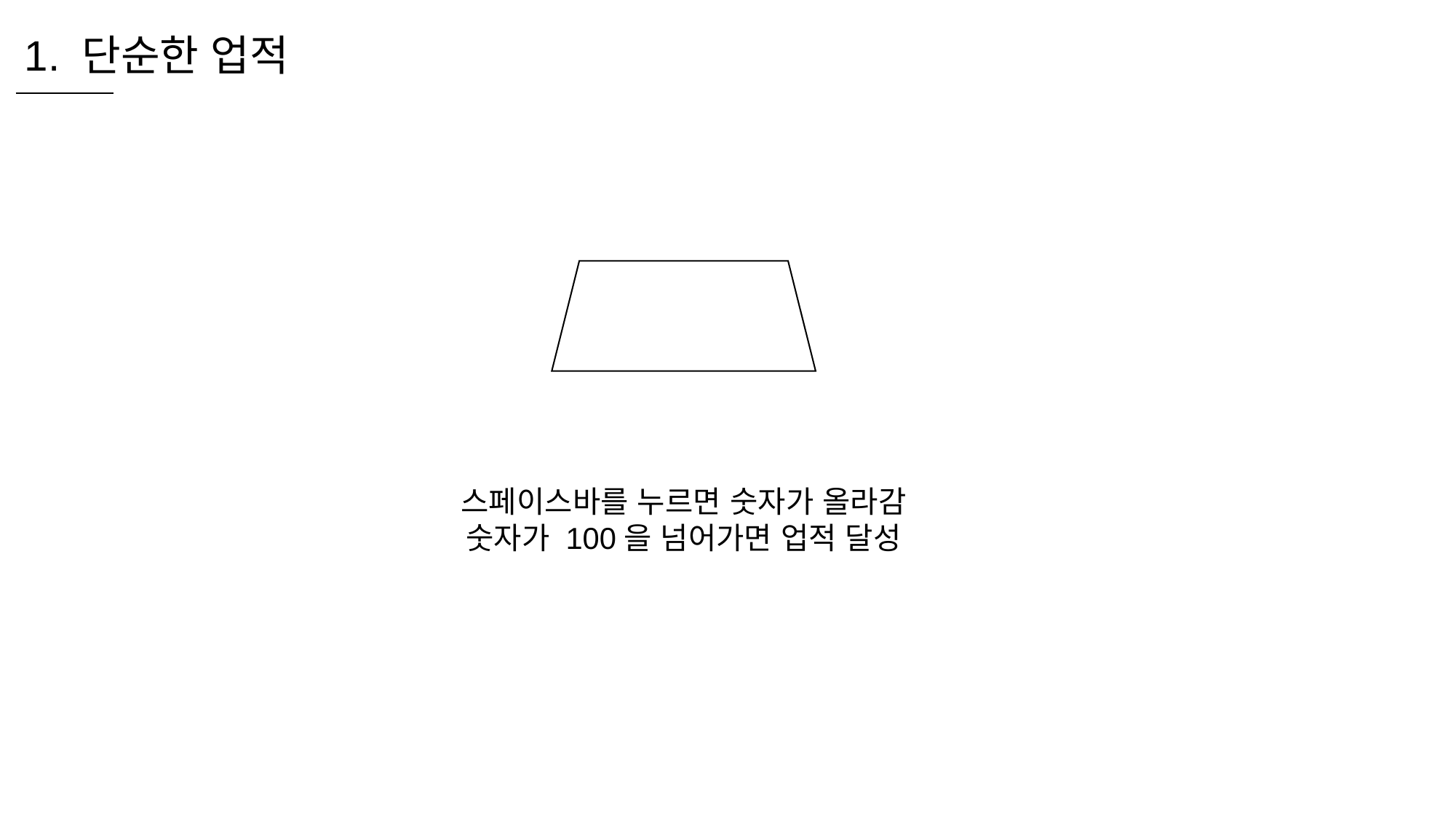

1. 단순한 업적

스페이스바를 누르면 숫자가 올라감
숫자가 100을 넘어가면 업적 달성